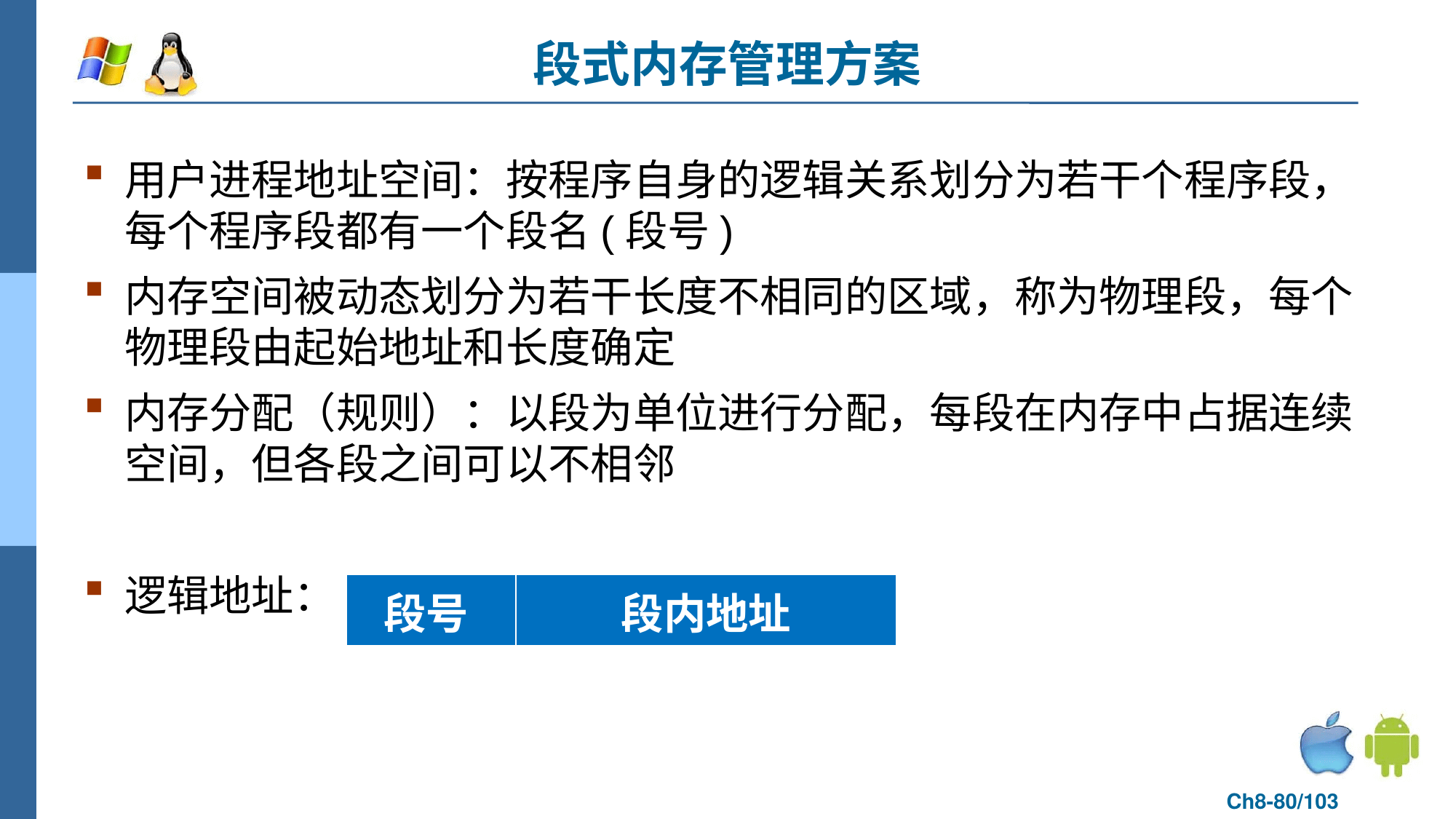

# 段式内存管理方案
用户进程地址空间：按程序自身的逻辑关系划分为若干个程序段，每个程序段都有一个段名(段号)
内存空间被动态划分为若干长度不相同的区域，称为物理段，每个物理段由起始地址和长度确定
内存分配（规则）：以段为单位进行分配，每段在内存中占据连续空间，但各段之间可以不相邻

逻辑地址：
| 段号 | 段内地址 |
| --- | --- |